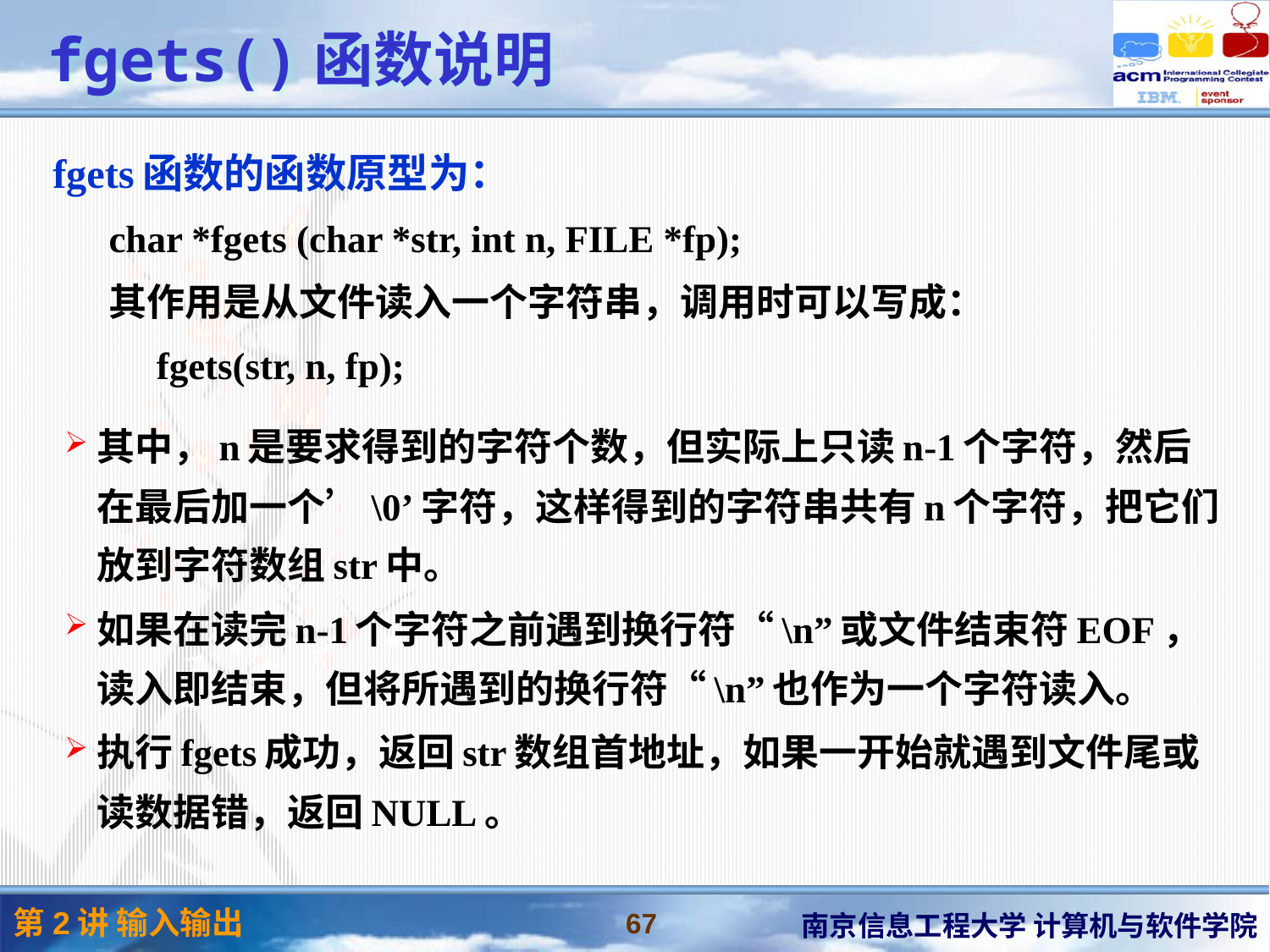

# fgets()函数说明
fgets函数的函数原型为：
char *fgets (char *str, int n, FILE *fp);
其作用是从文件读入一个字符串，调用时可以写成：
     fgets(str, n, fp);
其中，n是要求得到的字符个数，但实际上只读n-1个字符，然后在最后加一个’\0’字符，这样得到的字符串共有n个字符，把它们放到字符数组str中。
如果在读完n-1个字符之前遇到换行符“\n”或文件结束符EOF，读入即结束，但将所遇到的换行符“\n”也作为一个字符读入。
执行fgets成功，返回str数组首地址，如果一开始就遇到文件尾或读数据错，返回NULL。